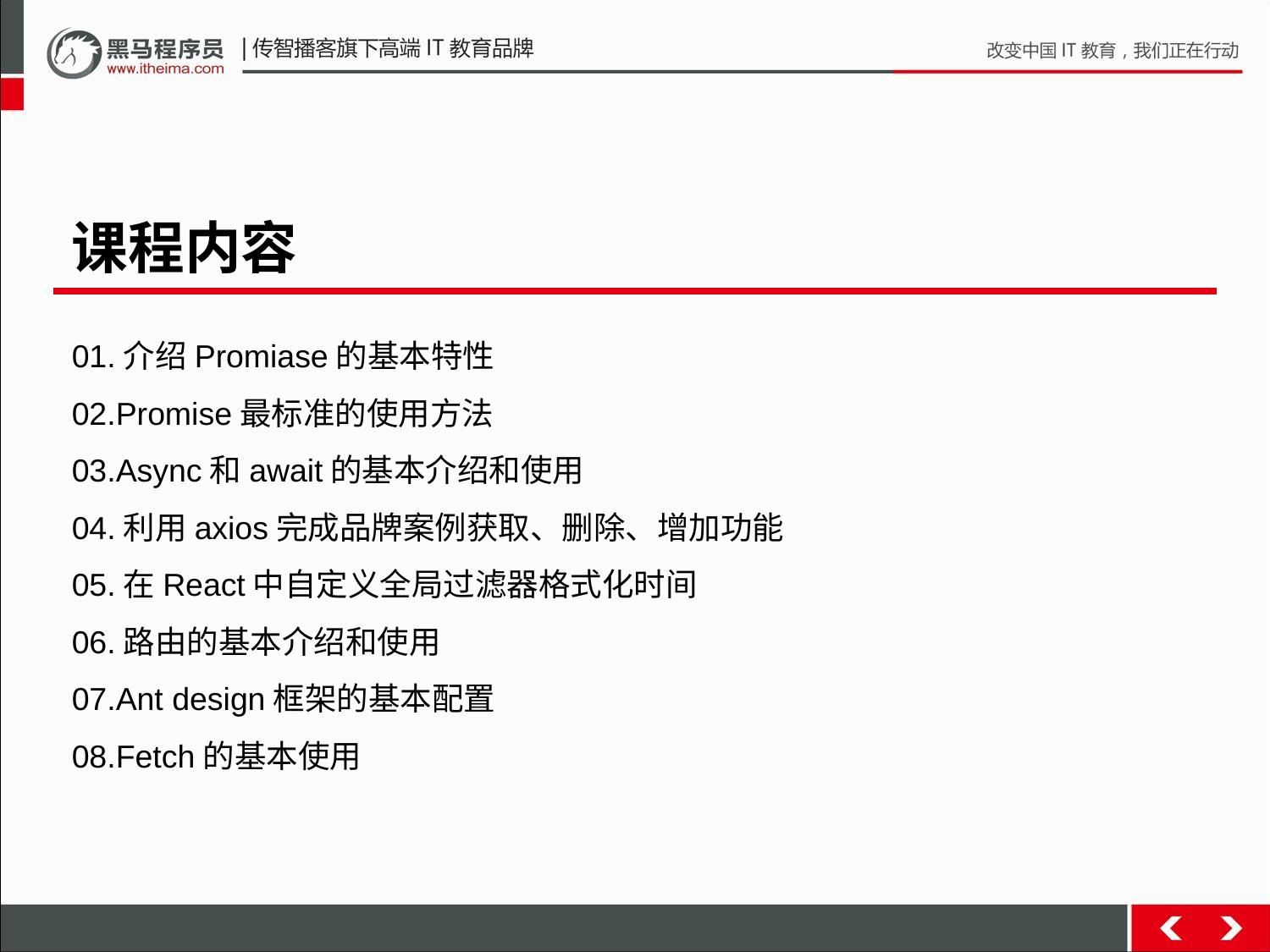

课程内容
01.介绍Promiase的基本特性
02.Promise最标准的使用方法
03.Async和await的基本介绍和使用
04.利用axios完成品牌案例获取、删除、增加功能
05.在React中自定义全局过滤器格式化时间
06.路由的基本介绍和使用
07.Ant design框架的基本配置
08.Fetch的基本使用